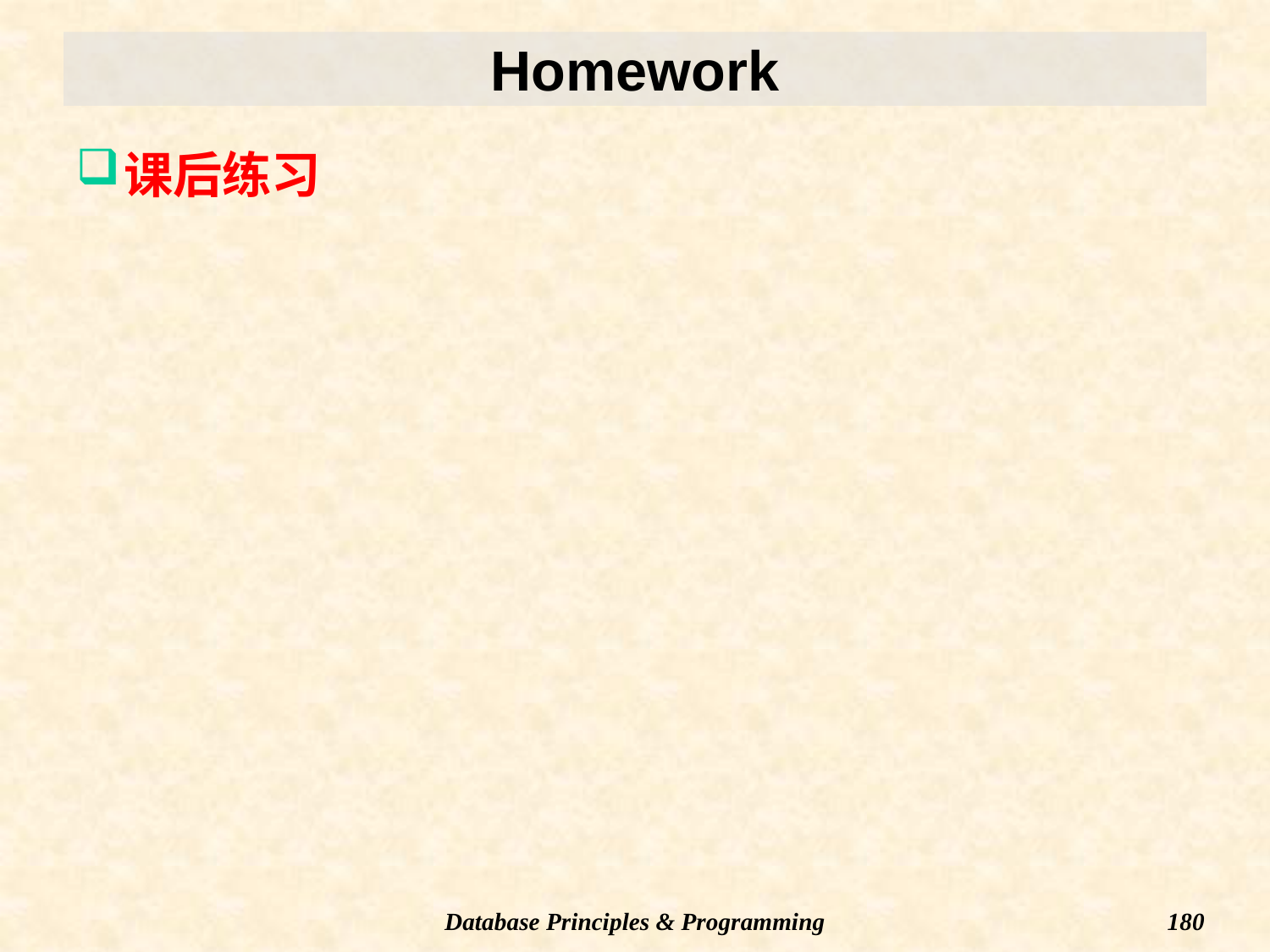

# Homework
课后练习

Database Principles & Programming
180